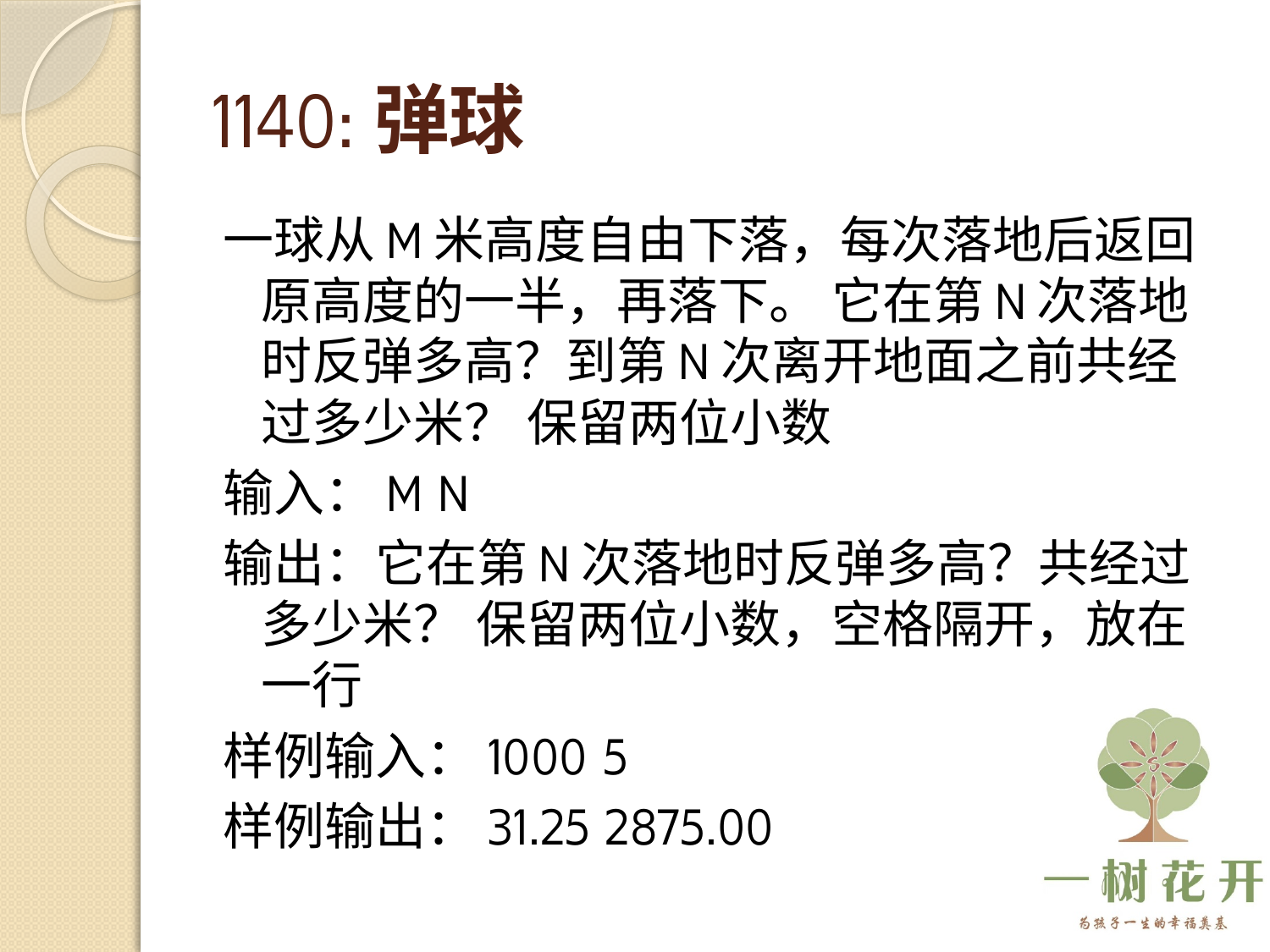

# 1140:弹球
一球从M米高度自由下落，每次落地后返回原高度的一半，再落下。 它在第N次落地时反弹多高？到第N次离开地面之前共经过多少米？ 保留两位小数
输入：M N
输出：它在第N次落地时反弹多高？共经过多少米？ 保留两位小数，空格隔开，放在一行
样例输入：1000 5
样例输出：31.25 2875.00